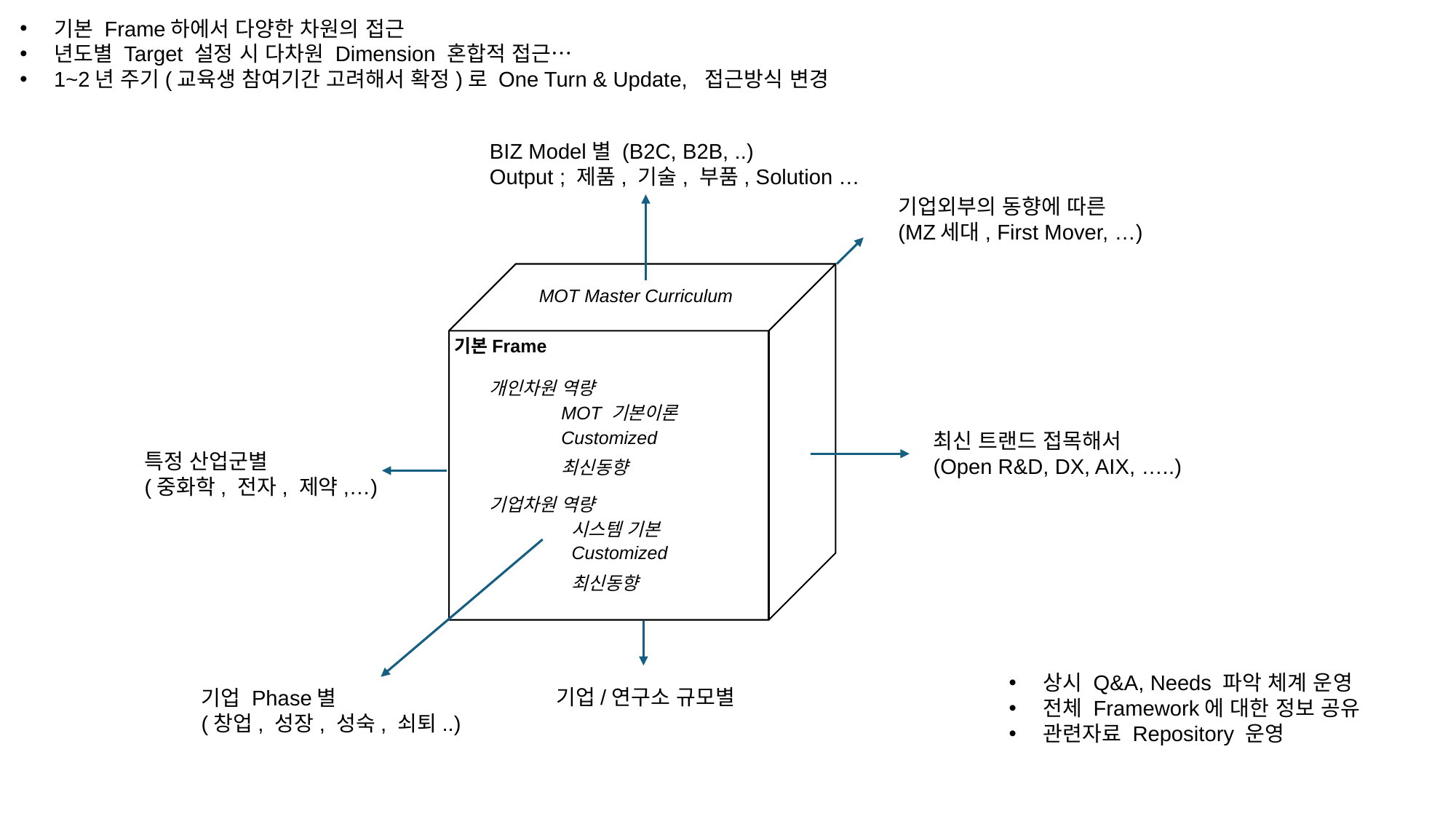

기본 Frame하에서 다양한 차원의 접근
년도별 Target 설정 시 다차원 Dimension 혼합적 접근…
1~2년 주기(교육생 참여기간 고려해서 확정)로 One Turn & Update,  접근방식 변경
BIZ Model별 (B2C, B2B, ..)
Output ; 제품, 기술, 부품, Solution …
기업외부의 동향에 따른
(MZ세대, First Mover, …)

MOT Master Curriculum
기본Frame
개인차원 역량
MOT 기본이론
Customized
최신 트랜드 접목해서
(Open R&D, DX, AIX, …..)
특정 산업군별
(중화학, 전자, 제약,…)
최신동향
기업차원 역량
시스템 기본
Customized
최신동향
상시 Q&A, Needs 파악 체계 운영
전체 Framework에 대한 정보 공유
관련자료 Repository 운영

기업/연구소 규모별
기업 Phase별
(창업, 성장, 성숙, 쇠퇴..)